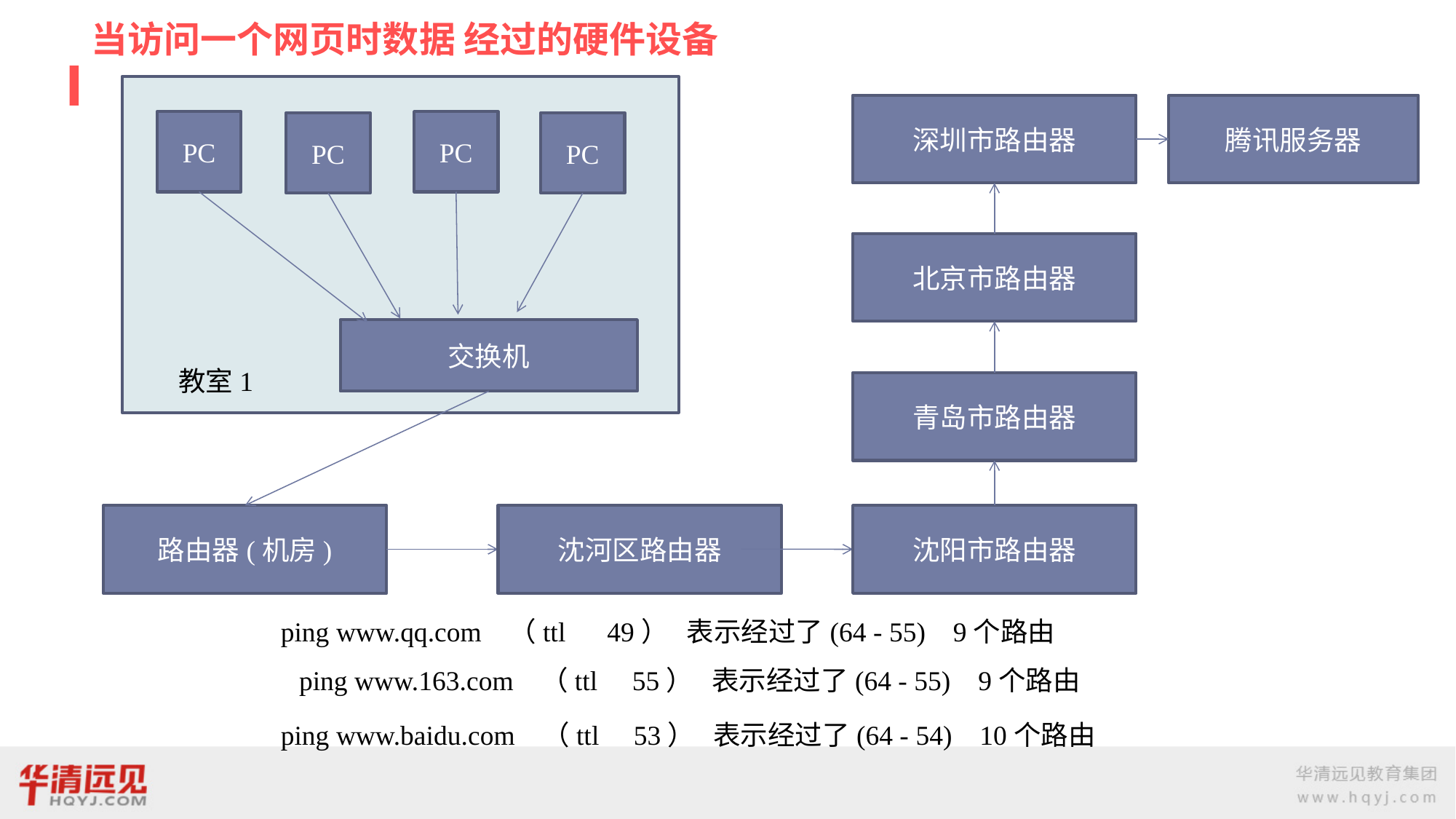

# 当访问一个网页时数据 经过的硬件设备

深圳市路由器
腾讯服务器
PC
PC
PC
PC
北京市路由器
交换机
教室1
青岛市路由器
路由器(机房)
沈河区路由器
沈阳市路由器
ping www.qq.com   （ttl      49）   表示经过了(64 - 55)    9个路由
ping www.163.com   （ttl     55）   表示经过了(64 - 55)    9个路由
ping www.baidu.com   （ttl     53）   表示经过了(64 - 54)    10个路由